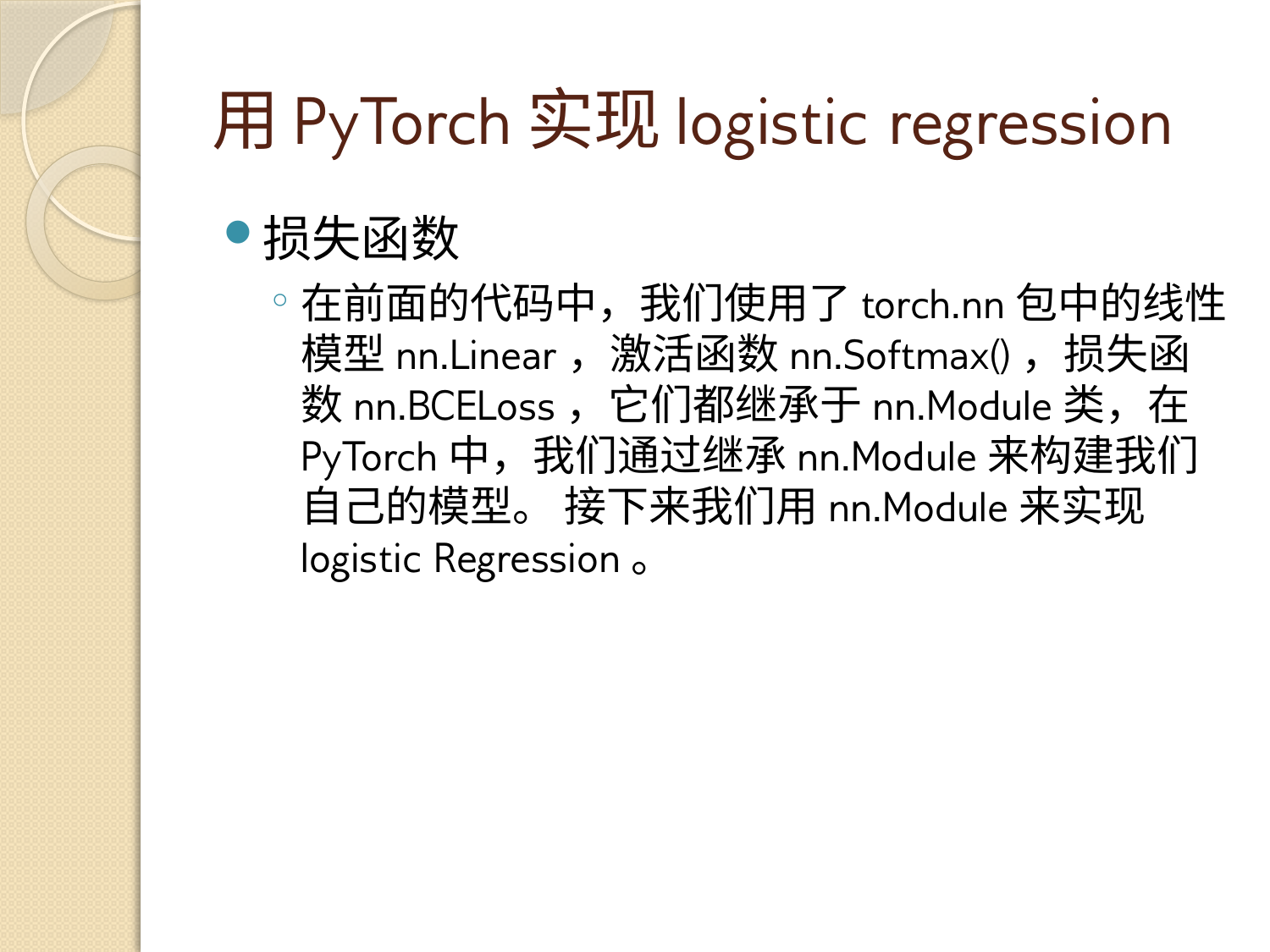

# 用PyTorch实现logistic regression
损失函数
在前面的代码中，我们使用了torch.nn包中的线性模型nn.Linear，激活函数nn.Softmax()，损失函数nn.BCELoss，它们都继承于nn.Module类，在PyTorch中，我们通过继承nn.Module来构建我们自己的模型。 接下来我们用nn.Module来实现logistic Regression。